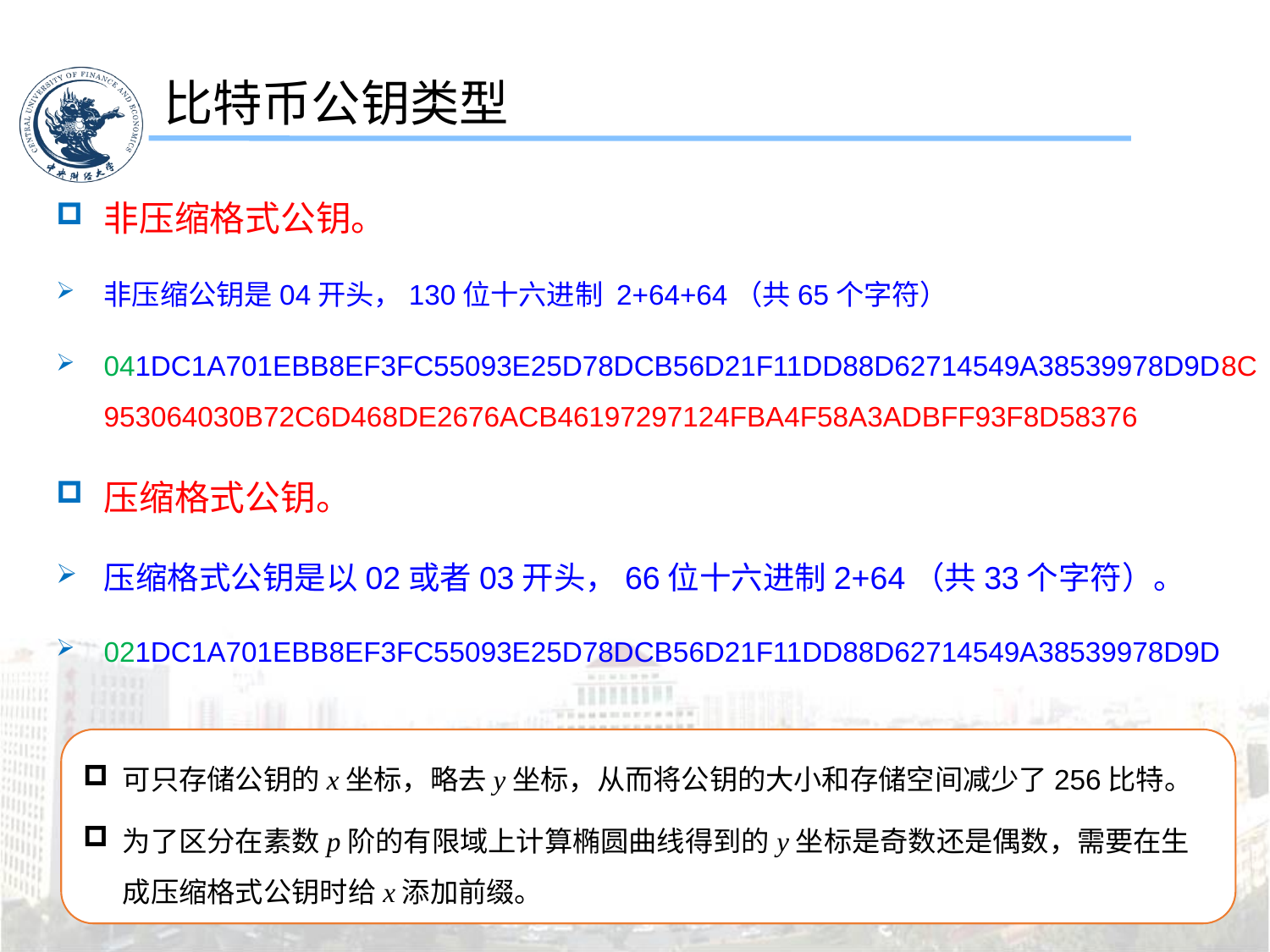

比特币公钥类型
非压缩格式公钥。
非压缩公钥是04开头，130位十六进制 2+64+64（共65个字符）
041DC1A701EBB8EF3FC55093E25D78DCB56D21F11DD88D62714549A38539978D9D8C953064030B72C6D468DE2676ACB46197297124FBA4F58A3ADBFF93F8D58376
压缩格式公钥。
压缩格式公钥是以02或者03开头，66位十六进制2+64（共33个字符）。
021DC1A701EBB8EF3FC55093E25D78DCB56D21F11DD88D62714549A38539978D9D
可只存储公钥的x坐标，略去y坐标，从而将公钥的大小和存储空间减少了256比特。
为了区分在素数p阶的有限域上计算椭圆曲线得到的y坐标是奇数还是偶数，需要在生成压缩格式公钥时给x添加前缀。